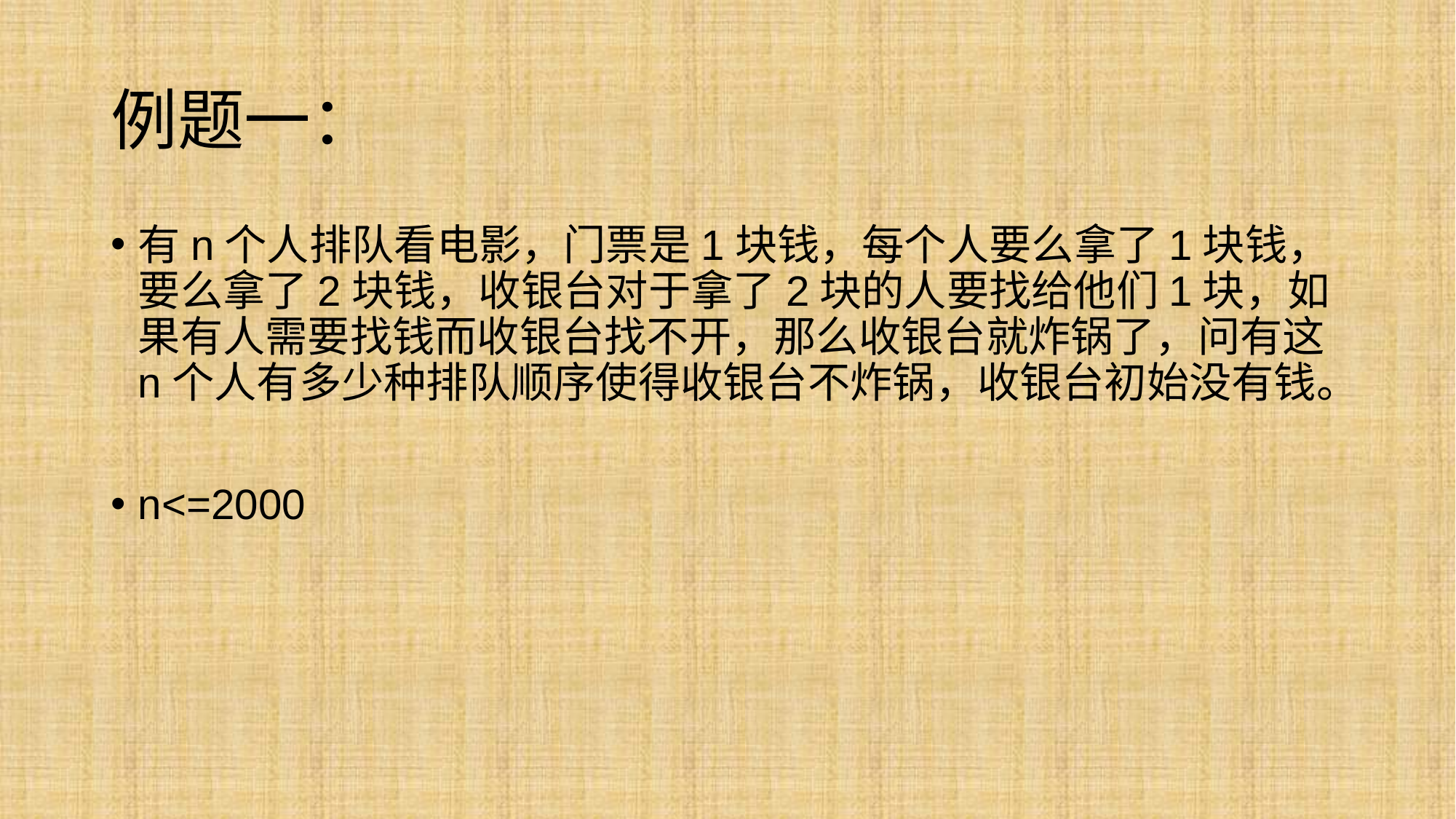

# 例题一：
有n个人排队看电影，门票是1块钱，每个人要么拿了1块钱，要么拿了2块钱，收银台对于拿了2块的人要找给他们1块，如果有人需要找钱而收银台找不开，那么收银台就炸锅了，问有这n个人有多少种排队顺序使得收银台不炸锅，收银台初始没有钱。

n<=2000